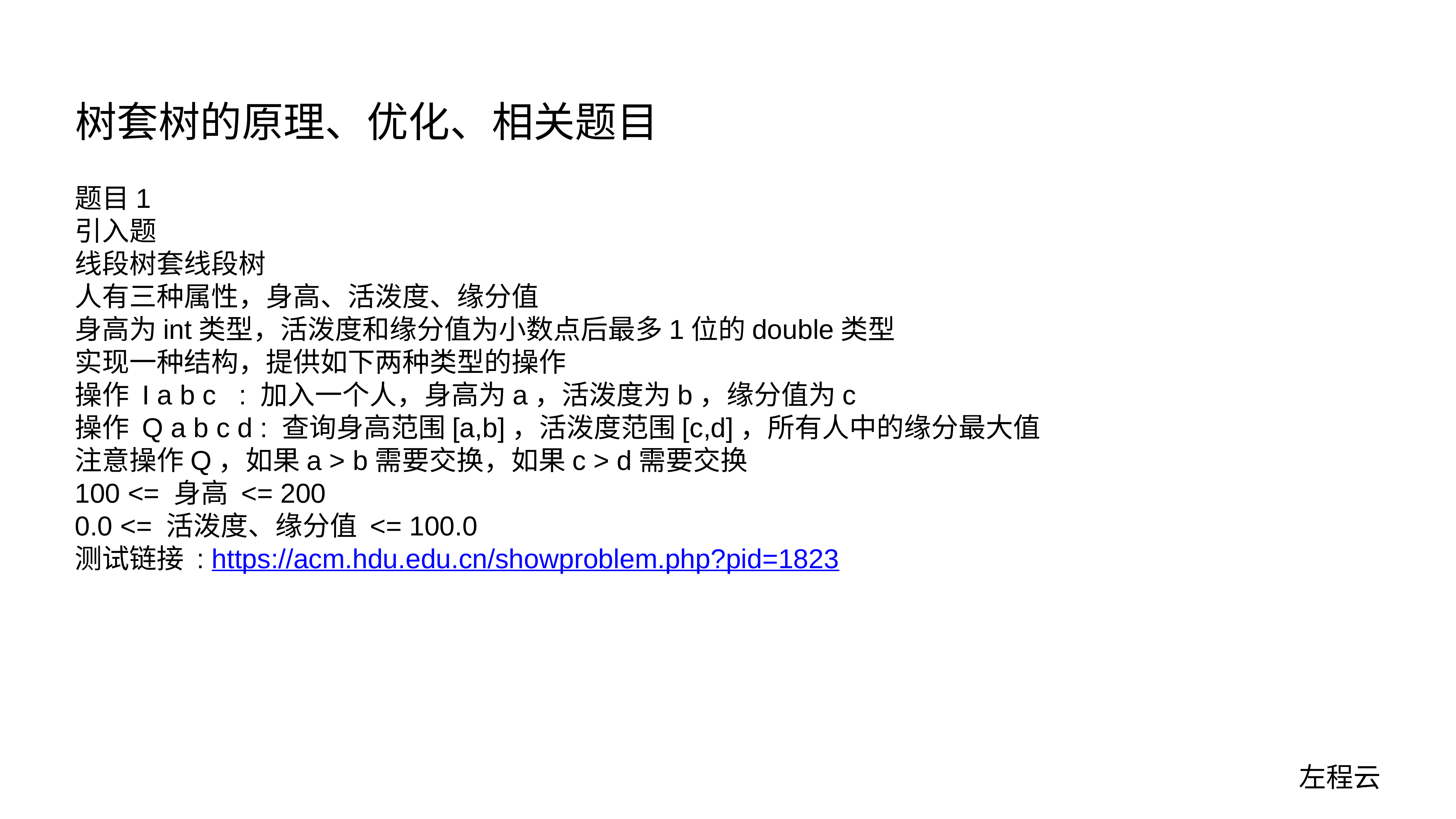

# 树套树的原理、优化、相关题目
题目1
引入题
线段树套线段树
人有三种属性，身高、活泼度、缘分值
身高为int类型，活泼度和缘分值为小数点后最多1位的double类型
实现一种结构，提供如下两种类型的操作
操作 I a b c   : 加入一个人，身高为a，活泼度为b，缘分值为c
操作 Q a b c d : 查询身高范围[a,b]，活泼度范围[c,d]，所有人中的缘分最大值
注意操作Q，如果a > b需要交换，如果c > d需要交换
100 <= 身高 <= 200
0.0 <= 活泼度、缘分值 <= 100.0
测试链接 : https://acm.hdu.edu.cn/showproblem.php?pid=1823
左程云